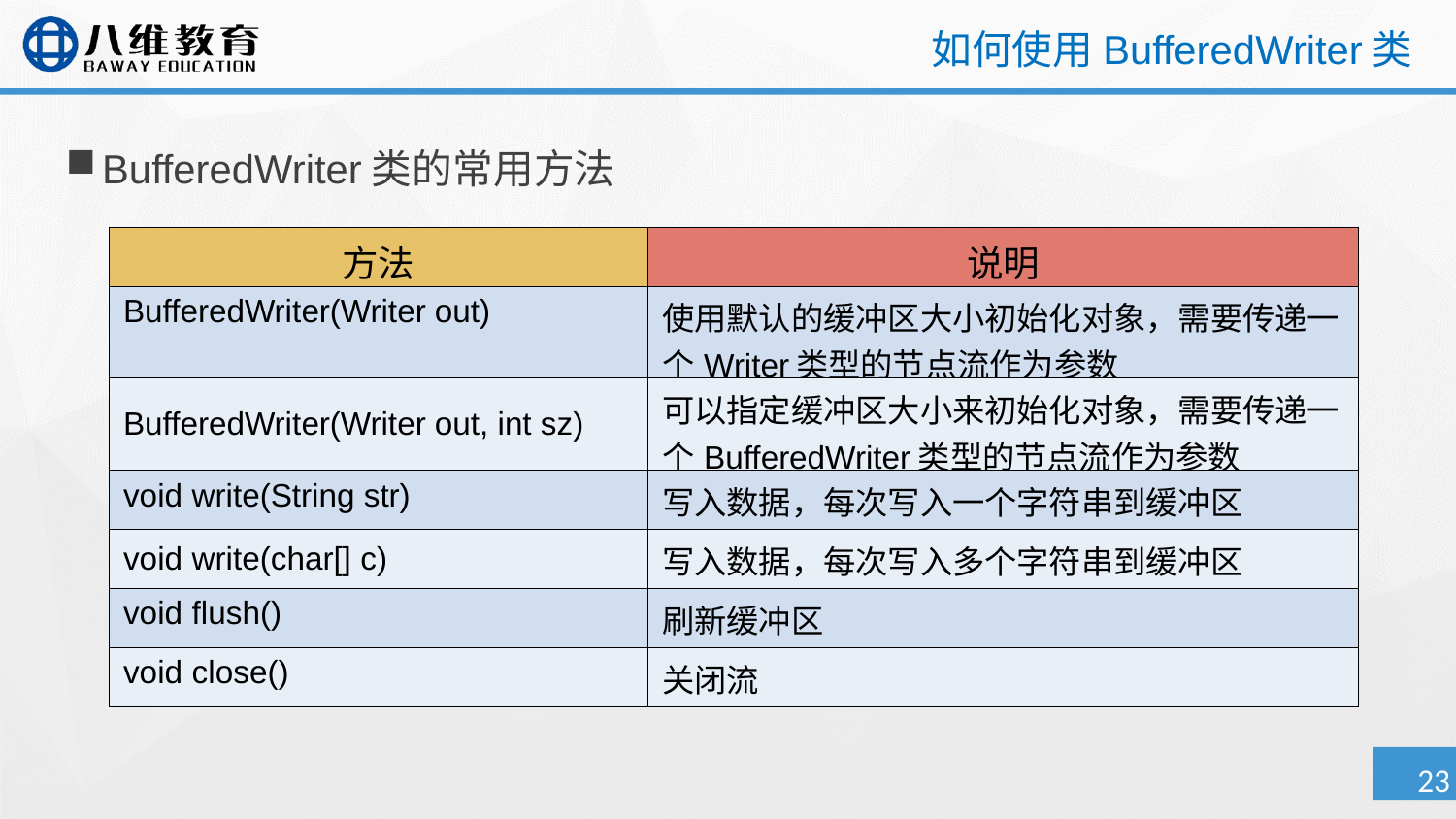

# 如何使用BufferedWriter类
BufferedWriter类的常用方法
| 方法 | 说明 |
| --- | --- |
| BufferedWriter(Writer out) | 使用默认的缓冲区大小初始化对象，需要传递一个Writer类型的节点流作为参数 |
| BufferedWriter(Writer out, int sz) | 可以指定缓冲区大小来初始化对象，需要传递一个BufferedWriter类型的节点流作为参数 |
| void write(String str) | 写入数据，每次写入一个字符串到缓冲区 |
| void write(char[] c) | 写入数据，每次写入多个字符串到缓冲区 |
| void flush() | 刷新缓冲区 |
| void close() | 关闭流 |